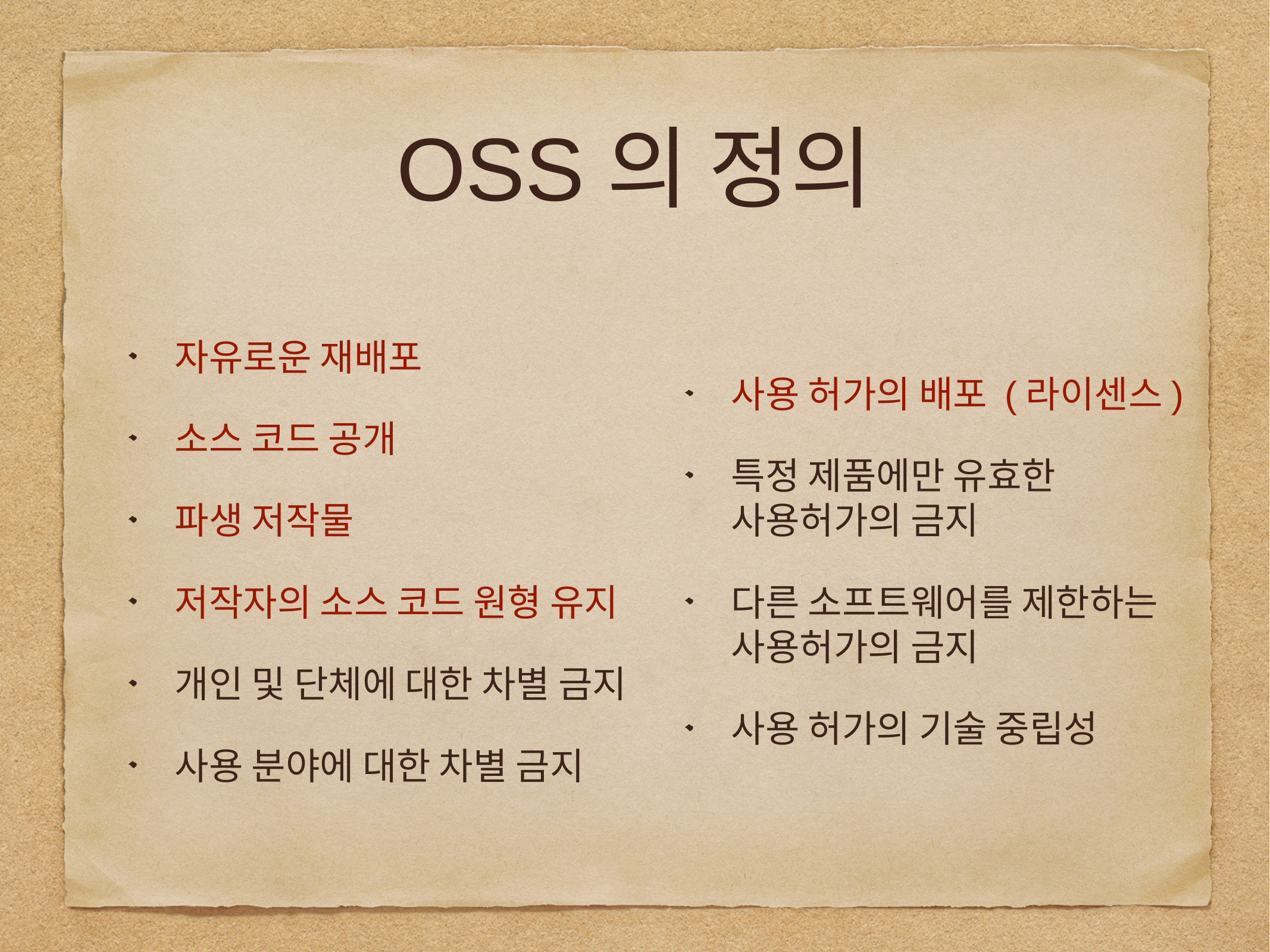

# OSS의 정의
자유로운 재배포
소스 코드 공개
파생 저작물
저작자의 소스 코드 원형 유지
개인 및 단체에 대한 차별 금지
사용 분야에 대한 차별 금지
사용 허가의 배포 (라이센스)
특정 제품에만 유효한                 사용허가의 금지
다른 소프트웨어를 제한하는     사용허가의 금지
사용 허가의 기술 중립성